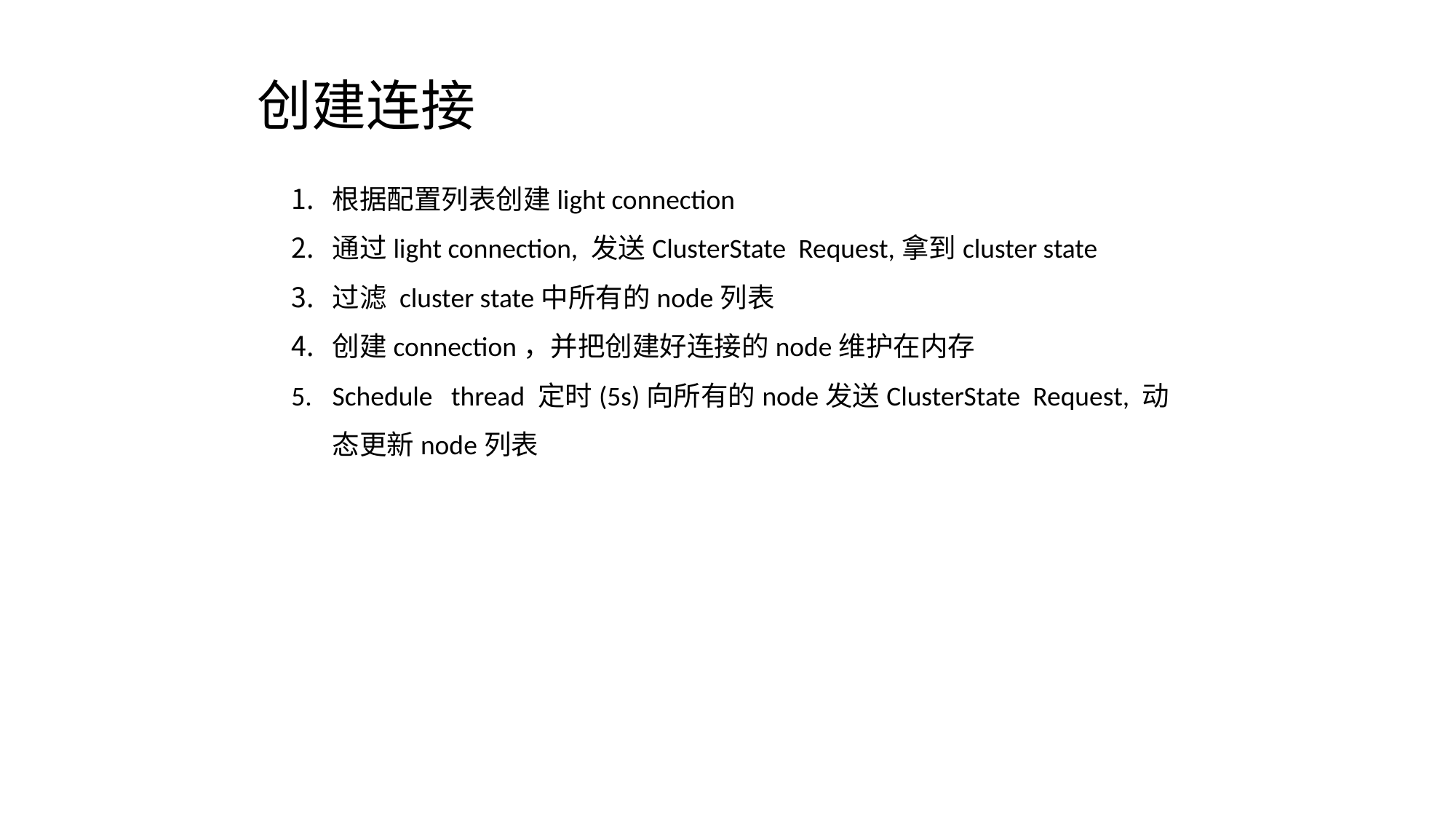

创建连接
根据配置列表创建light connection
通过light connection, 发送ClusterState  Request,拿到cluster state
过滤 cluster state中所有的node列表
创建connection，并把创建好连接的node维护在内存
Schedule   thread 定时(5s)向所有的node发送ClusterState  Request, 动态更新node列表